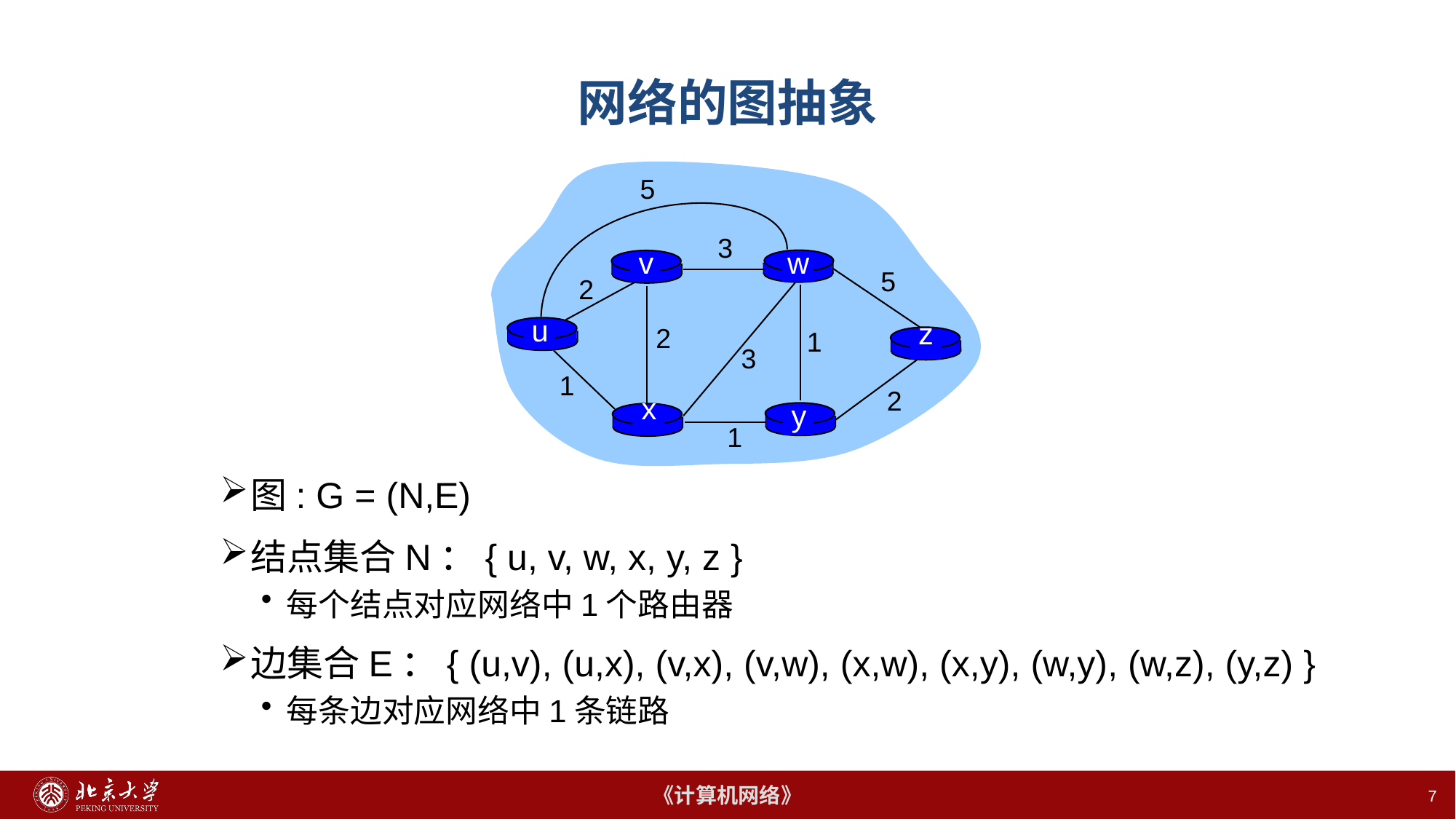

# 网络的图抽象

5

3
v

w

5

2

u

z

2

1

3

1
2
x

y

1

图: G = (N,E)
结点集合N：{ u, v, w, x, y, z }
每个结点对应网络中1个路由器
边集合E：{ (u,v), (u,x), (v,x), (v,w), (x,w), (x,y), (w,y), (w,z), (y,z) }
每条边对应网络中1条链路
7